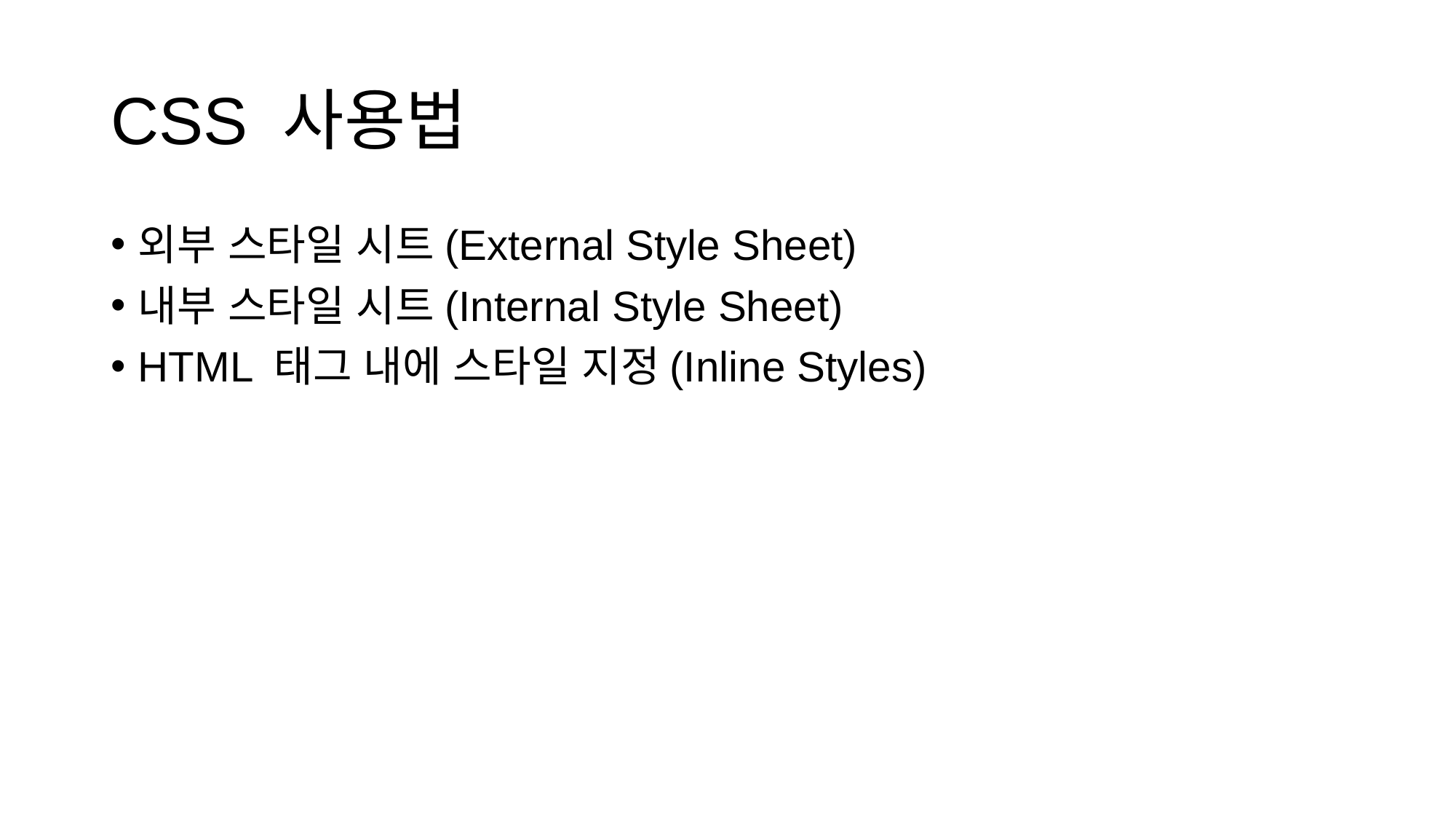

# CSS 사용법
외부 스타일 시트(External Style Sheet)
내부 스타일 시트(Internal Style Sheet)
HTML 태그 내에 스타일 지정(Inline Styles)